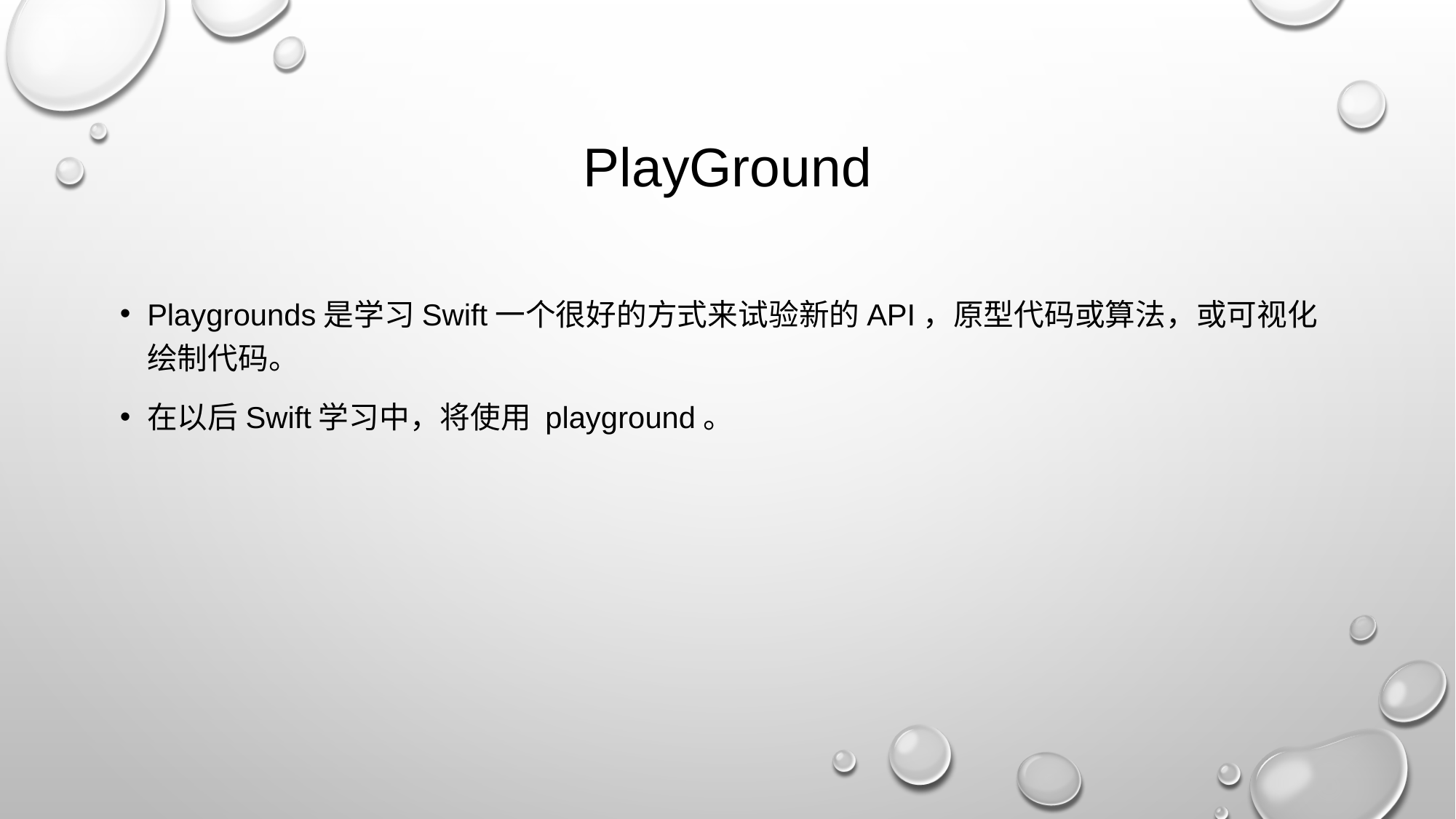

# PlayGround
Playgrounds是学习Swift一个很好的方式来试验新的API，原型代码或算法，或可视化绘制代码。
在以后Swift学习中，将使用 playground。